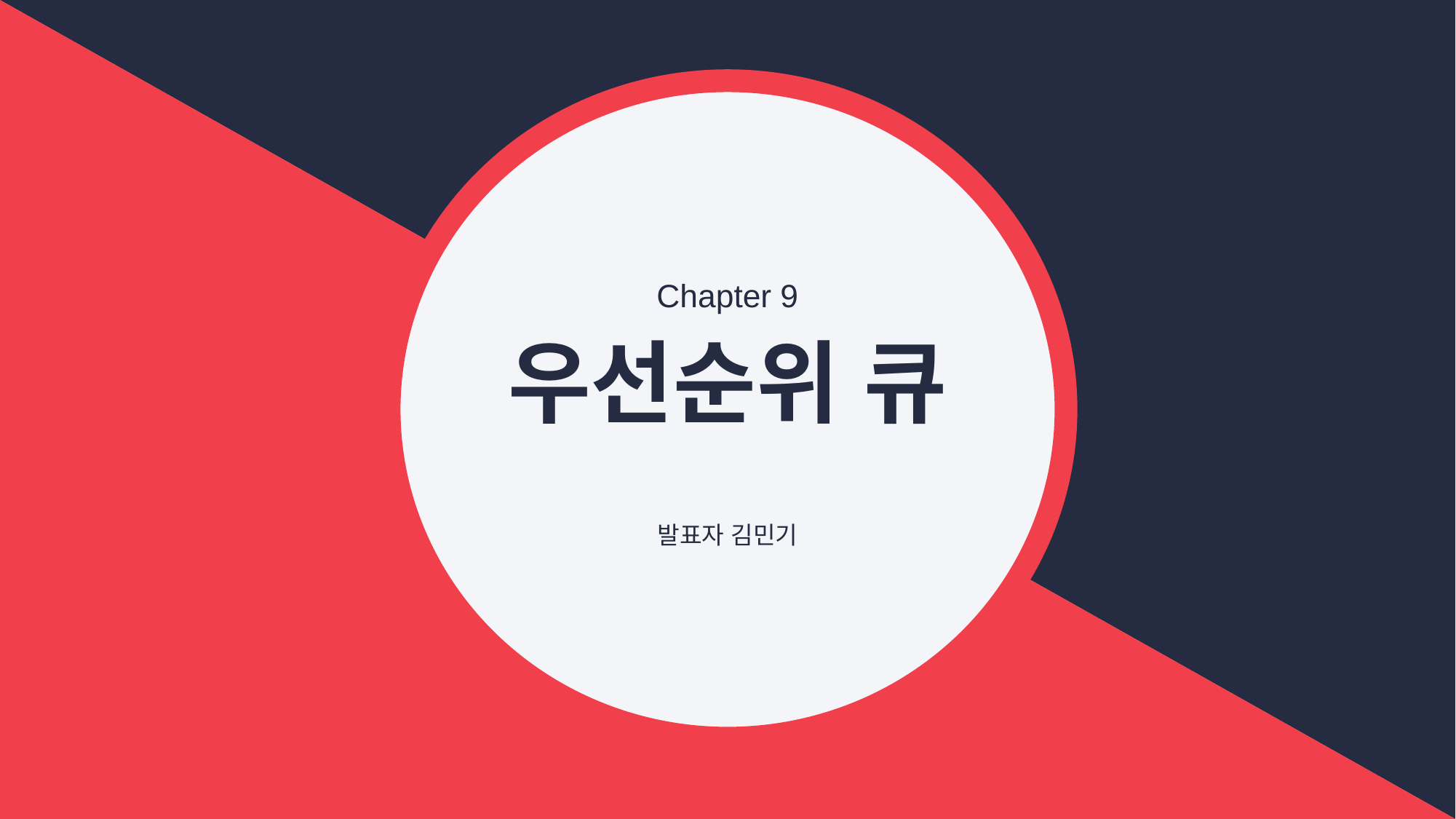

Chapter 9
# 우선순위 큐

발표자 김민기